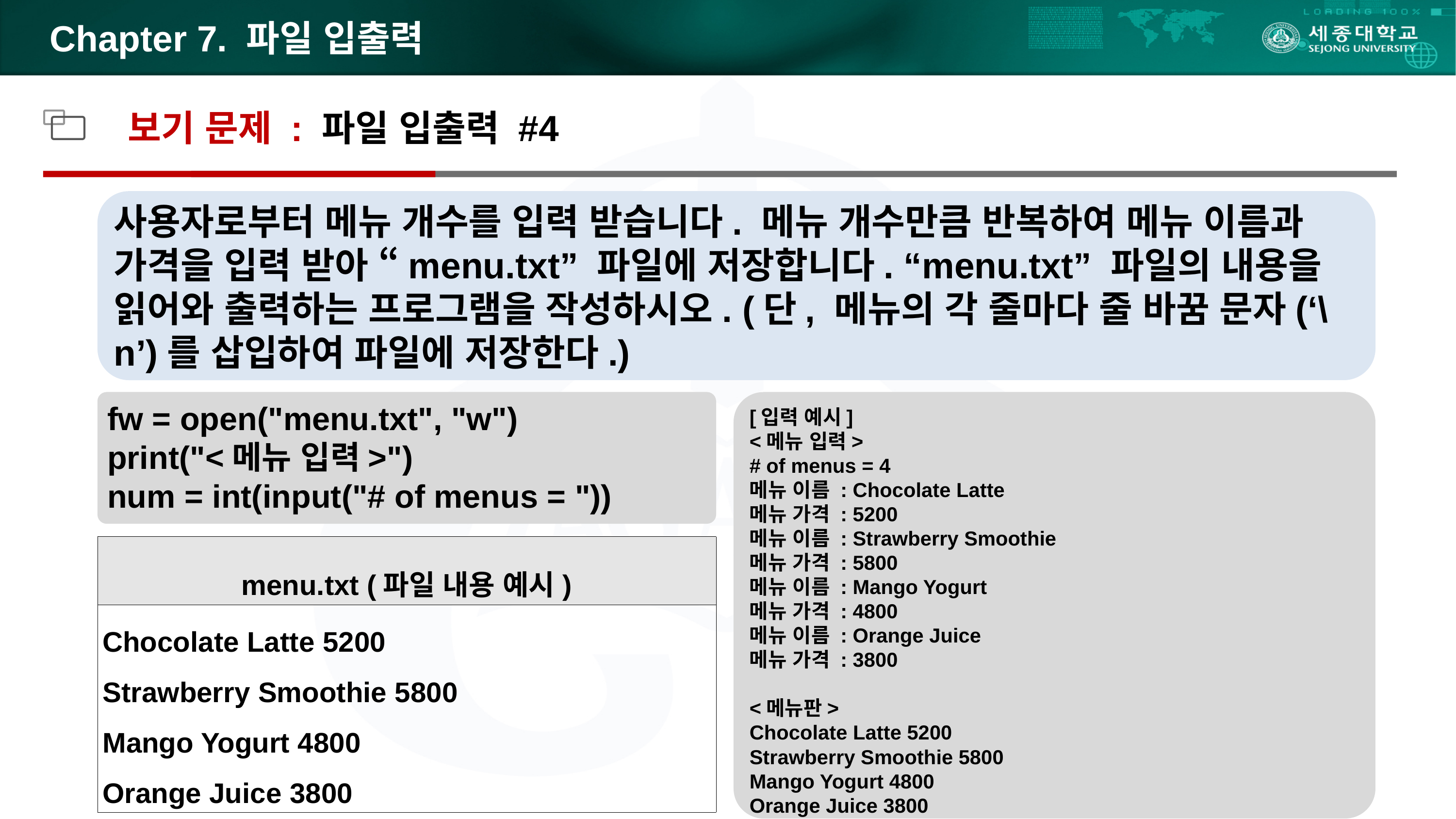

# Chapter 7. 파일 입출력
보기 문제 : 파일 입출력 #4
사용자로부터 메뉴 개수를 입력 받습니다. 메뉴 개수만큼 반복하여 메뉴 이름과 가격을 입력 받아 “menu.txt” 파일에 저장합니다. “menu.txt” 파일의 내용을 읽어와 출력하는 프로그램을 작성하시오. (단, 메뉴의 각 줄마다 줄 바꿈 문자(‘\n’)를 삽입하여 파일에 저장한다.)
fw = open("menu.txt", "w")
print("<메뉴 입력>")
num = int(input("# of menus = "))
[입력 예시]
<메뉴 입력>
# of menus = 4
메뉴 이름 : Chocolate Latte
메뉴 가격 : 5200
메뉴 이름 : Strawberry Smoothie
메뉴 가격 : 5800
메뉴 이름 : Mango Yogurt
메뉴 가격 : 4800
메뉴 이름 : Orange Juice
메뉴 가격 : 3800

<메뉴판>
Chocolate Latte 5200
Strawberry Smoothie 5800
Mango Yogurt 4800
Orange Juice 3800
| menu.txt (파일 내용 예시) |
| --- |
| Chocolate Latte 5200 Strawberry Smoothie 5800 Mango Yogurt 4800 Orange Juice 3800 |